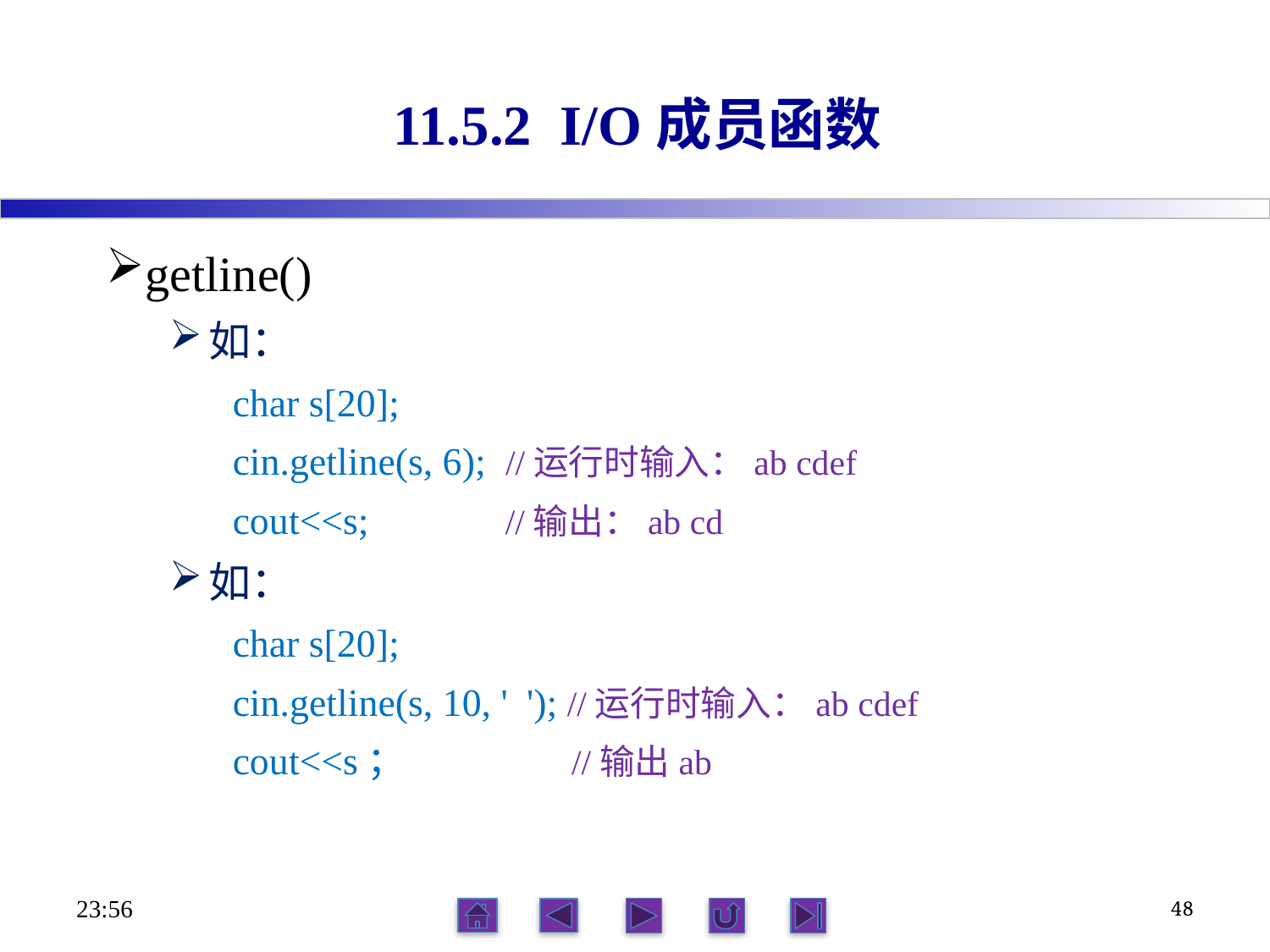

# 11.5.2  I/O成员函数
getline()
如：
char s[20];
cin.getline(s, 6);  //运行时输入：ab cdef
cout<<s;              //输出：ab cd
如：
char s[20];
cin.getline(s, 10, '   '); //运行时输入：ab cdef
cout<<s；                  //输出ab
23:56
48